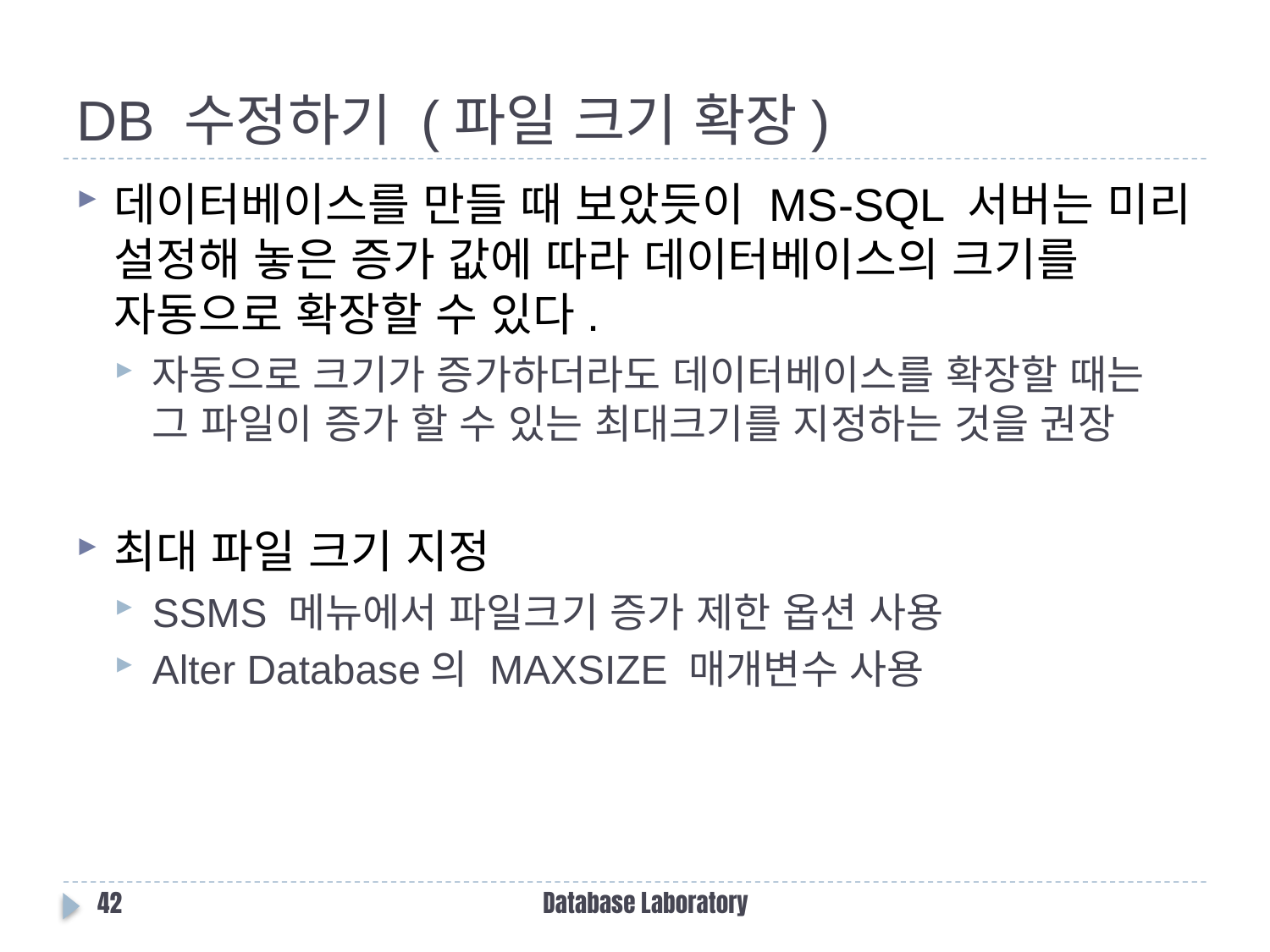

# DB 수정하기 (파일 크기 확장)
데이터베이스를 만들 때 보았듯이 MS-SQL 서버는 미리 설정해 놓은 증가 값에 따라 데이터베이스의 크기를 자동으로 확장할 수 있다.
자동으로 크기가 증가하더라도 데이터베이스를 확장할 때는 그 파일이 증가 할 수 있는 최대크기를 지정하는 것을 권장

최대 파일 크기 지정
SSMS 메뉴에서 파일크기 증가 제한 옵션 사용
Alter Database의 MAXSIZE 매개변수 사용

42
Database Laboratory